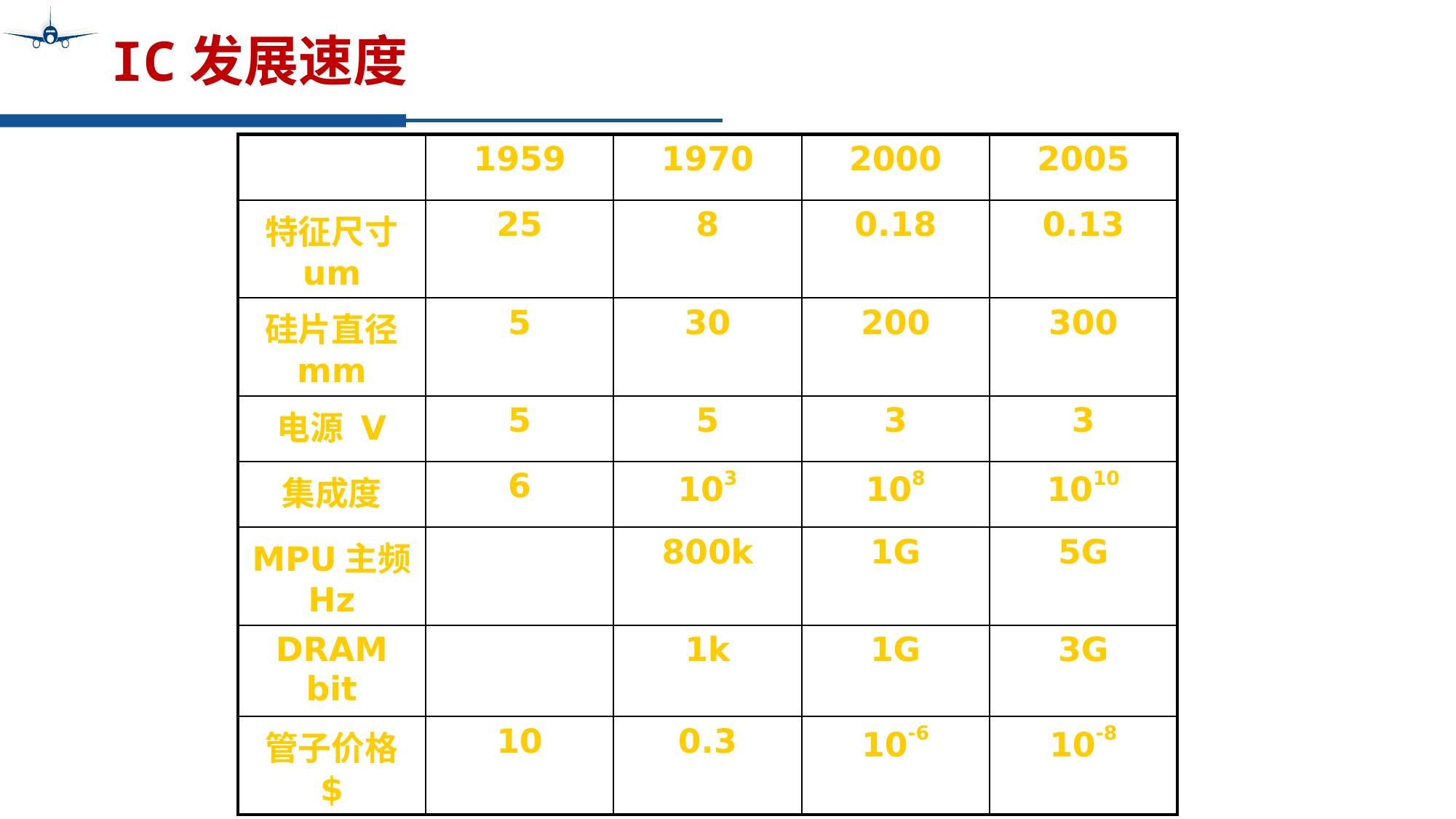

# IC发展速度

|  | 1959 | 1970 | 2000 | 2005 |
| --- | --- | --- | --- | --- |
| 特征尺寸 um | 25 | 8 | 0.18 | 0.13 |
| 硅片直径 mm | 5 | 30 | 200 | 300 |
| 电源 V | 5 | 5 | 3 | 3 |
| 集成度 | 6 | 103 | 108 | 1010 |
| MPU主频 Hz |  | 800k | 1G | 5G |
| DRAM bit |  | 1k | 1G | 3G |
| 管子价格 $ | 10 | 0.3 | 10-6 | 10-8 |